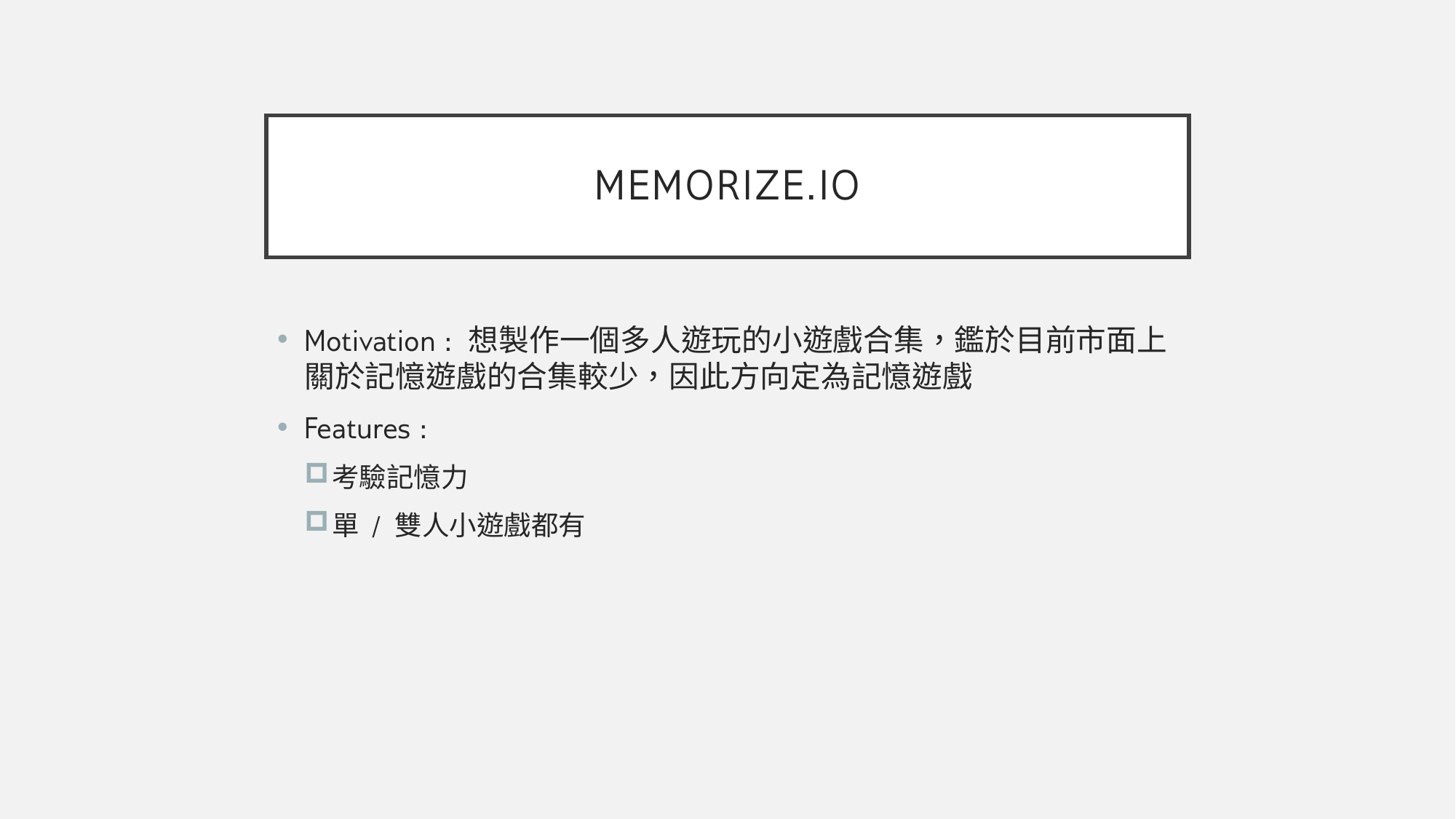

# Memorize.io
Motivation : 想製作一個多人遊玩的小遊戲合集，鑑於目前市面上關於記憶遊戲的合集較少，因此方向定為記憶遊戲
Features :
考驗記憶力
單 / 雙人小遊戲都有